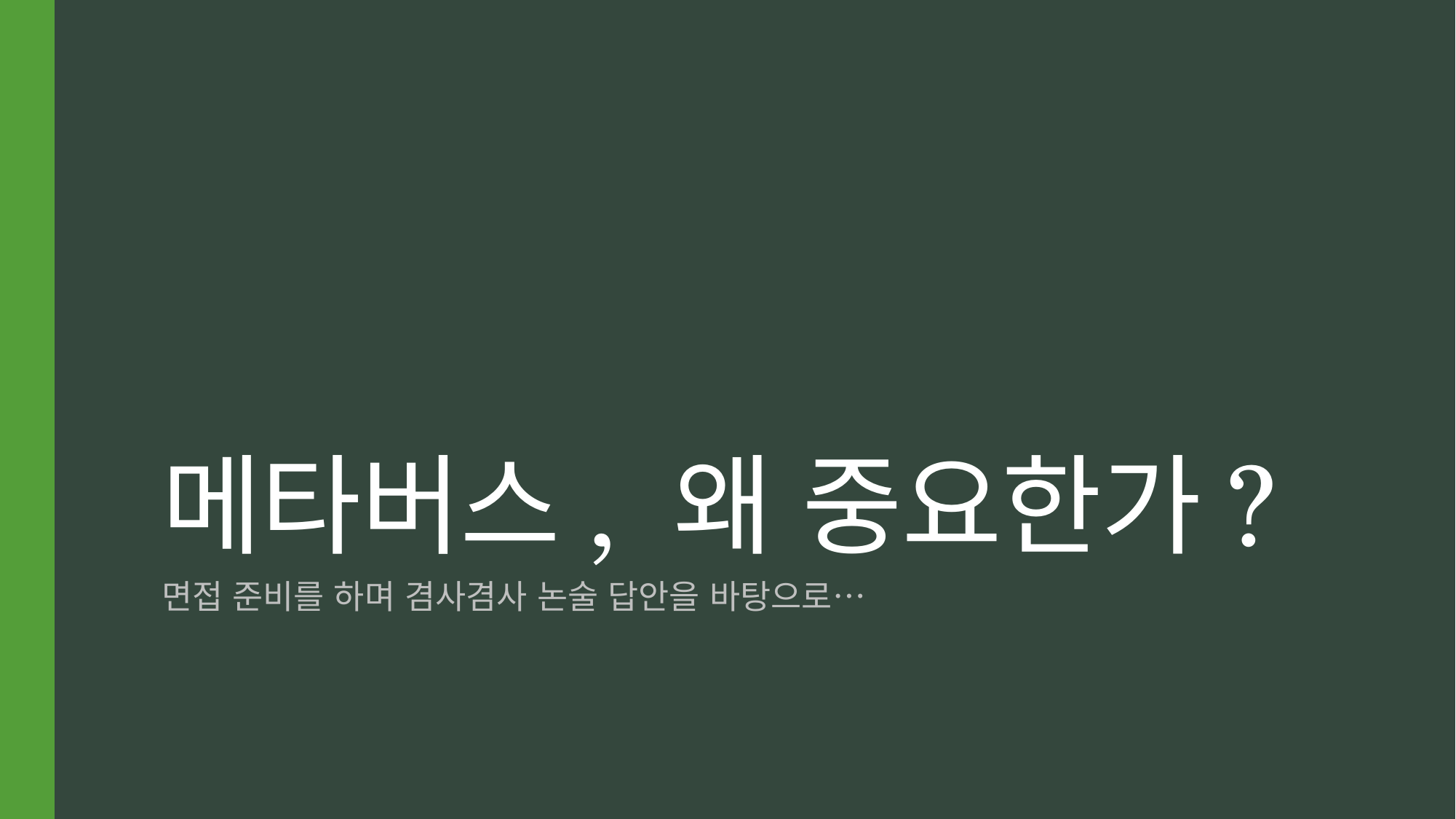

# 메타버스, 왜 중요한가?
면접 준비를 하며 겸사겸사 논술 답안을 바탕으로…